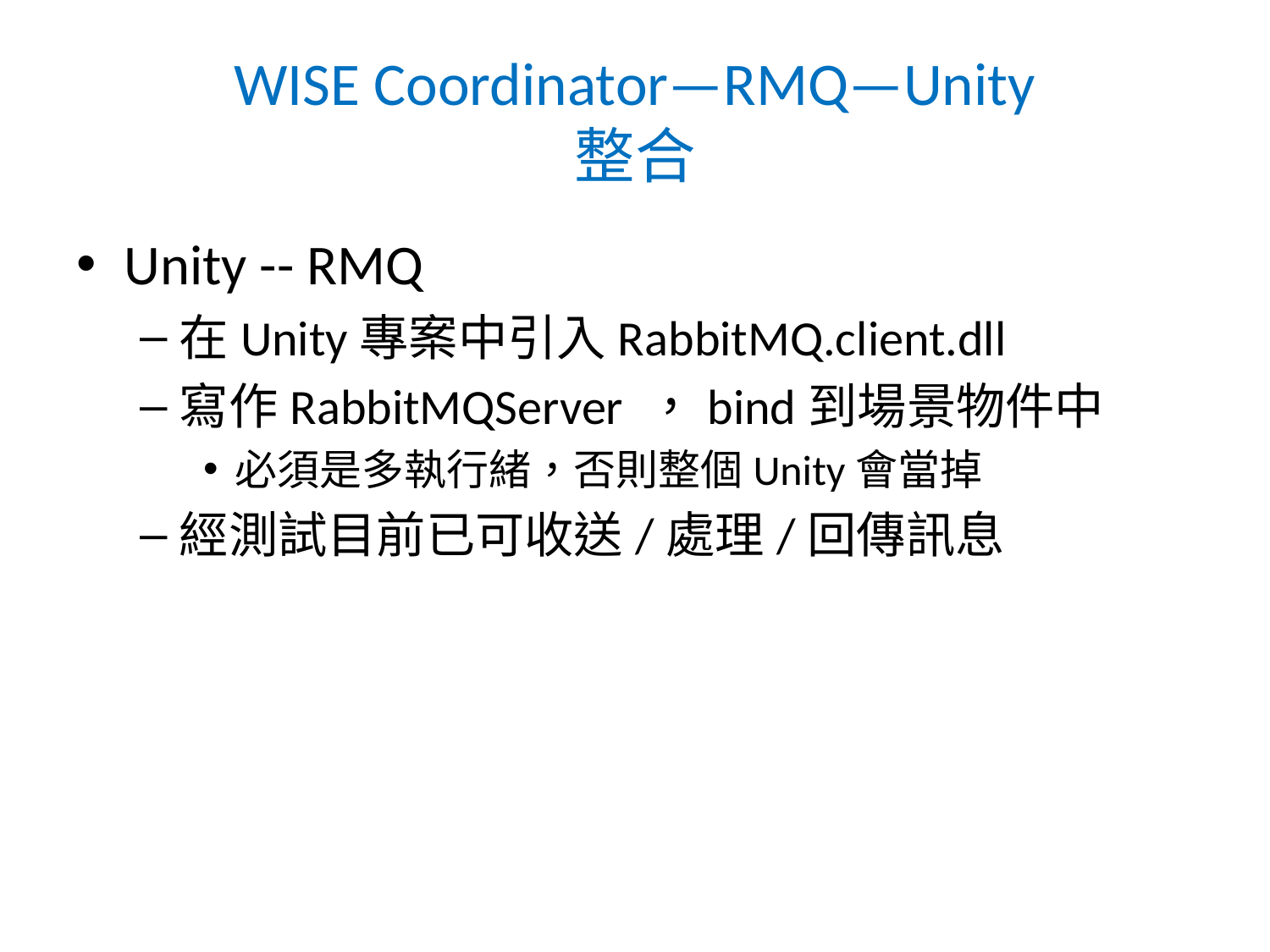

# WISE Coordinator—RMQ—Unity 整合
Unity -- RMQ
在Unity專案中引入RabbitMQ.client.dll
寫作RabbitMQServer ，bind到場景物件中
必須是多執行緒，否則整個Unity會當掉
經測試目前已可收送/處理/回傳訊息